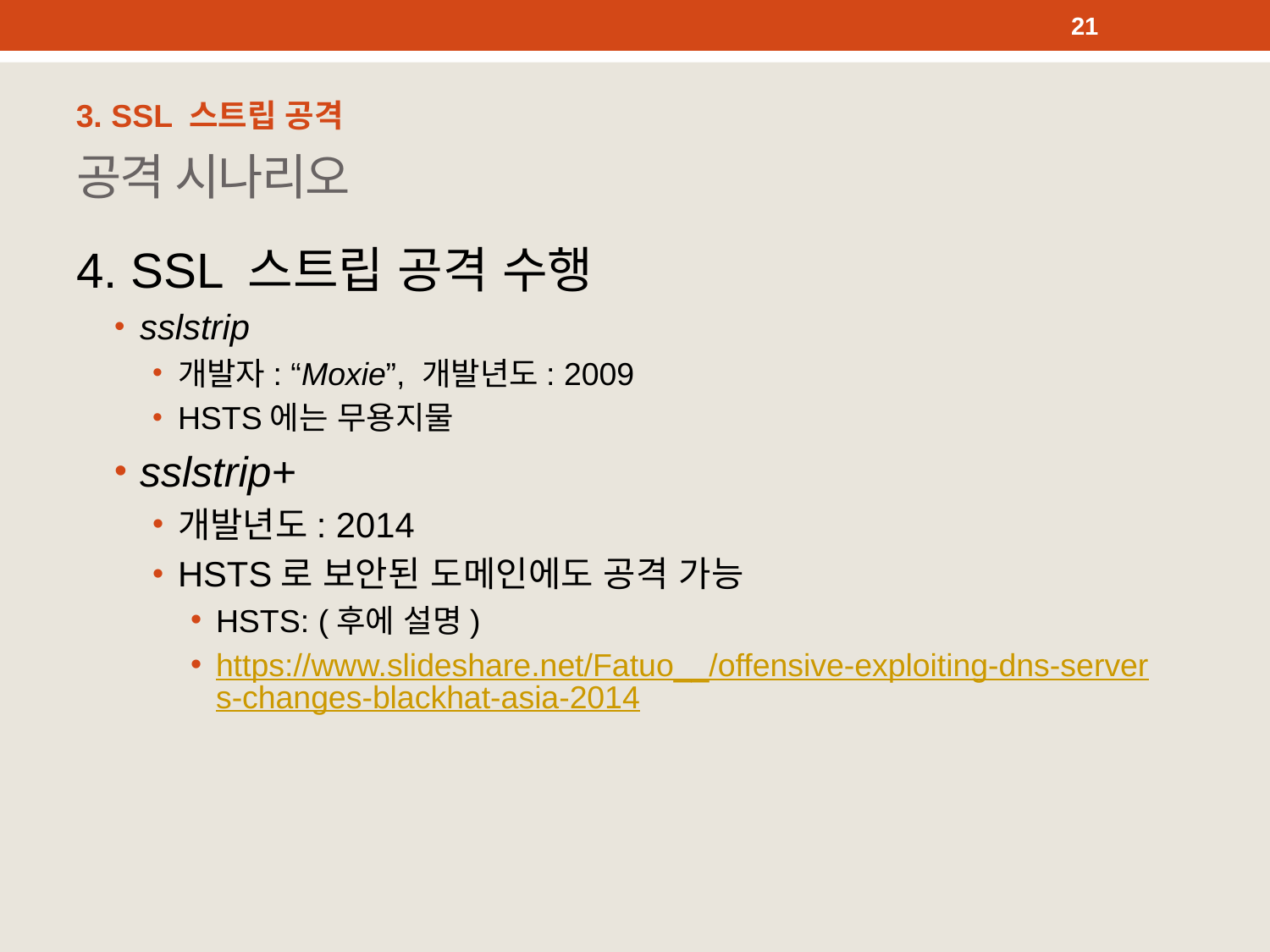

21
3. SSL 스트립 공격
# 공격 시나리오
4. SSL 스트립 공격 수행
sslstrip
개발자: “Moxie”, 개발년도: 2009
HSTS에는 무용지물
sslstrip+
개발년도: 2014
HSTS로 보안된 도메인에도 공격 가능
HSTS: (후에 설명)
https://www.slideshare.net/Fatuo__/offensive-exploiting-dns-servers-changes-blackhat-asia-2014